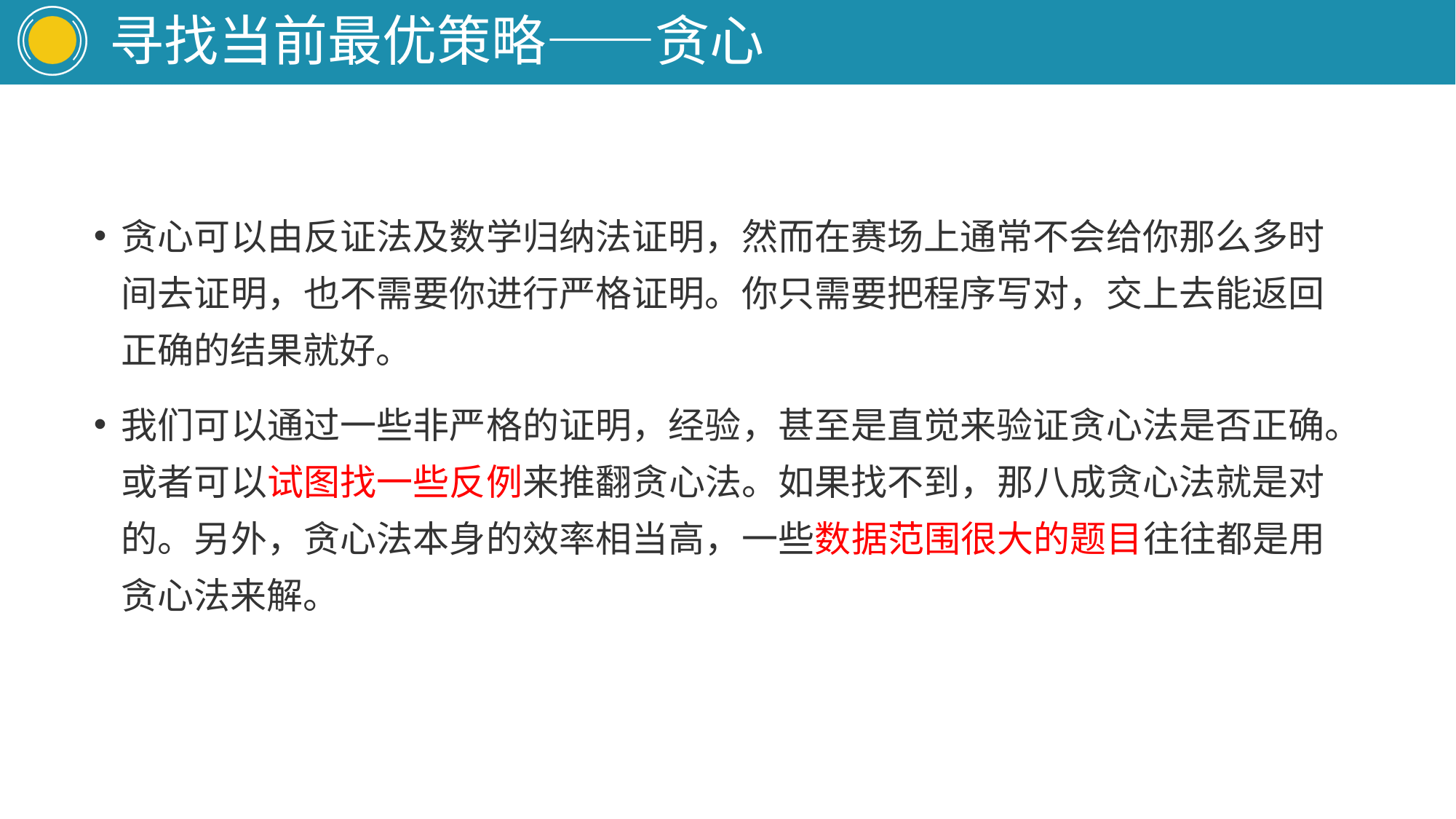

# 寻找当前最优策略——贪心
贪心可以由反证法及数学归纳法证明，然而在赛场上通常不会给你那么多时间去证明，也不需要你进行严格证明。你只需要把程序写对，交上去能返回正确的结果就好。
我们可以通过一些非严格的证明，经验，甚至是直觉来验证贪心法是否正确。或者可以试图找一些反例来推翻贪心法。如果找不到，那八成贪心法就是对的。另外，贪心法本身的效率相当高，一些数据范围很大的题目往往都是用贪心法来解。